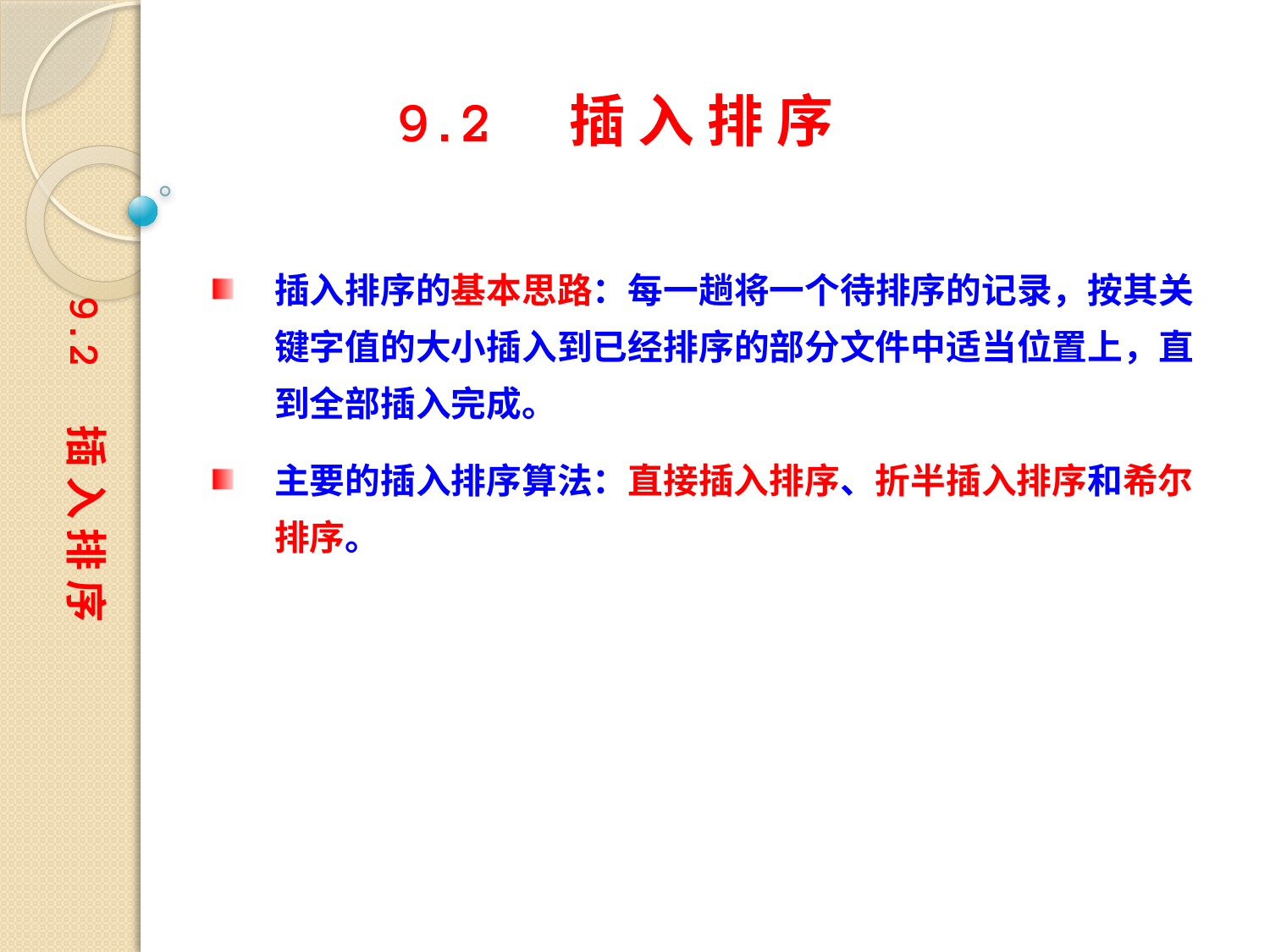

9.2  插 入 排 序
插入排序的基本思路：每一趟将一个待排序的记录，按其关键字值的大小插入到已经排序的部分文件中适当位置上，直到全部插入完成。
主要的插入排序算法：直接插入排序、折半插入排序和希尔排序。
9.2  插 入 排 序